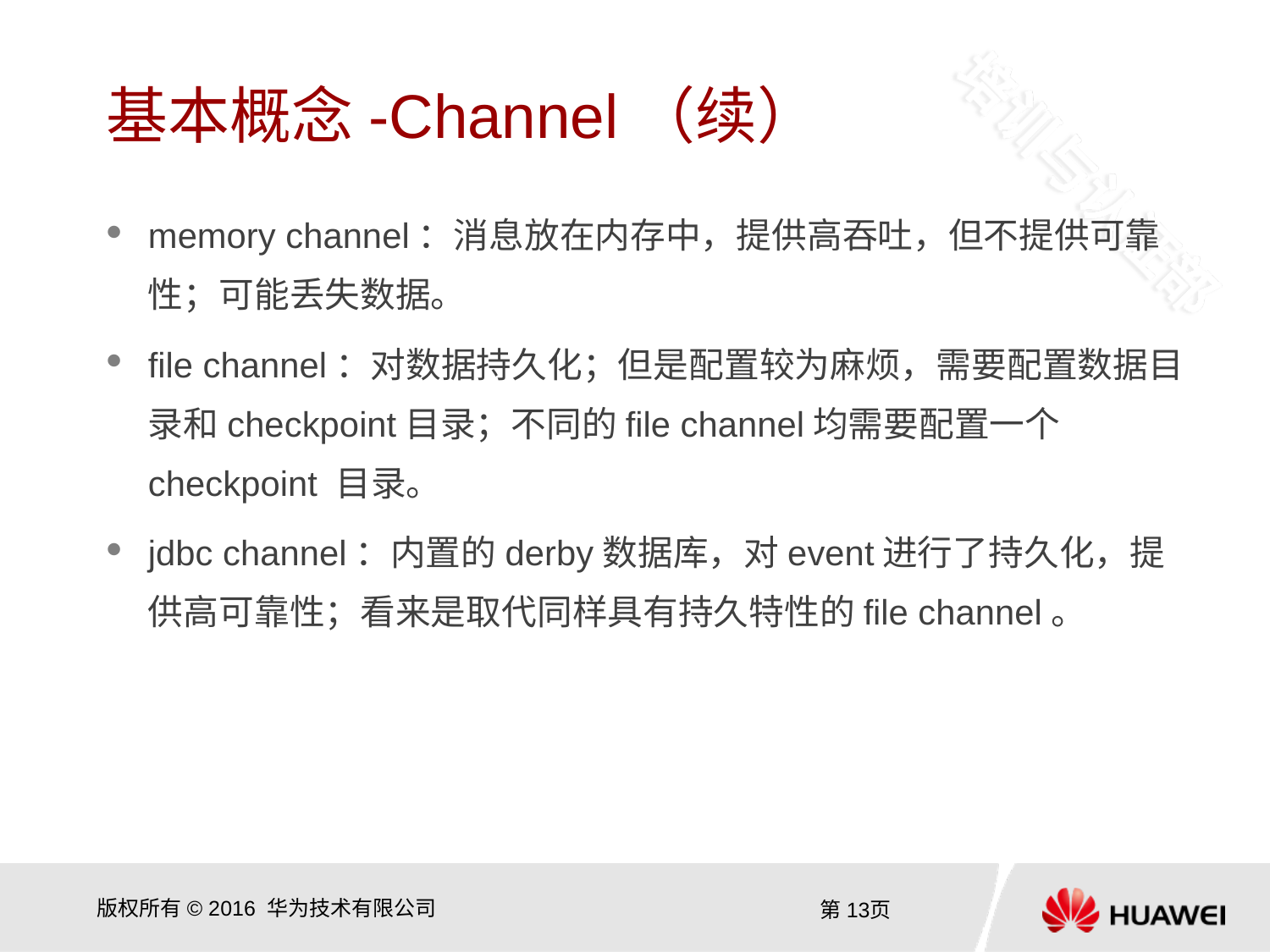

# 基本概念-Channel（续）
memory channel：消息放在内存中，提供高吞吐，但不提供可靠性；可能丢失数据。
file channel：对数据持久化；但是配置较为麻烦，需要配置数据目录和checkpoint目录；不同的file channel均需要配置一个checkpoint 目录。
jdbc channel：内置的derby数据库，对event进行了持久化，提供高可靠性；看来是取代同样具有持久特性的file channel。